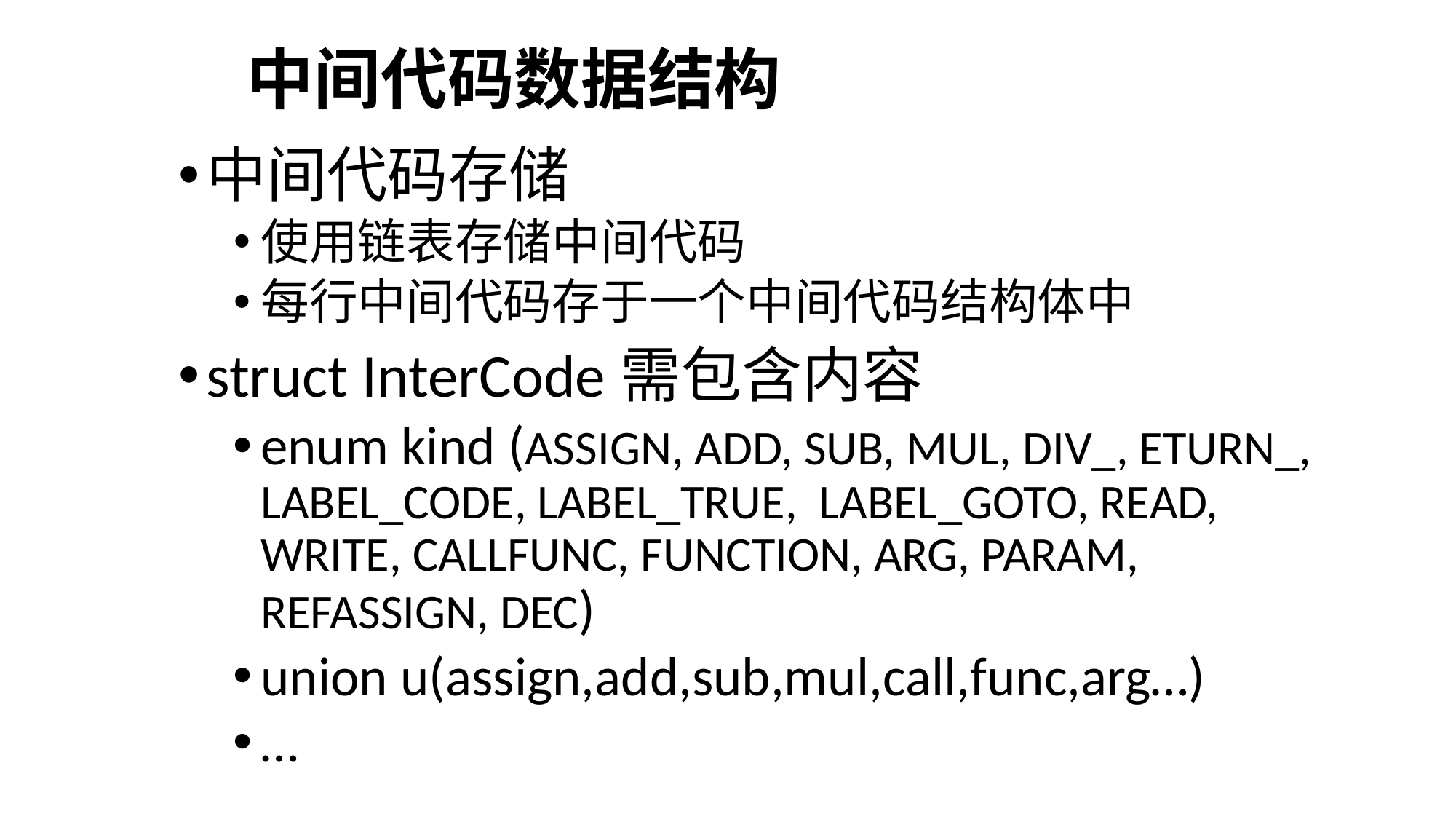

# 中间代码数据结构
中间代码存储
使用链表存储中间代码
每行中间代码存于一个中间代码结构体中
struct InterCode需包含内容
enum kind (ASSIGN, ADD, SUB, MUL, DIV_, ETURN_, LABEL_CODE, LABEL_TRUE,  LABEL_GOTO, READ, WRITE, CALLFUNC, FUNCTION, ARG, PARAM, REFASSIGN, DEC)
union u(assign,add,sub,mul,call,func,arg…)
…